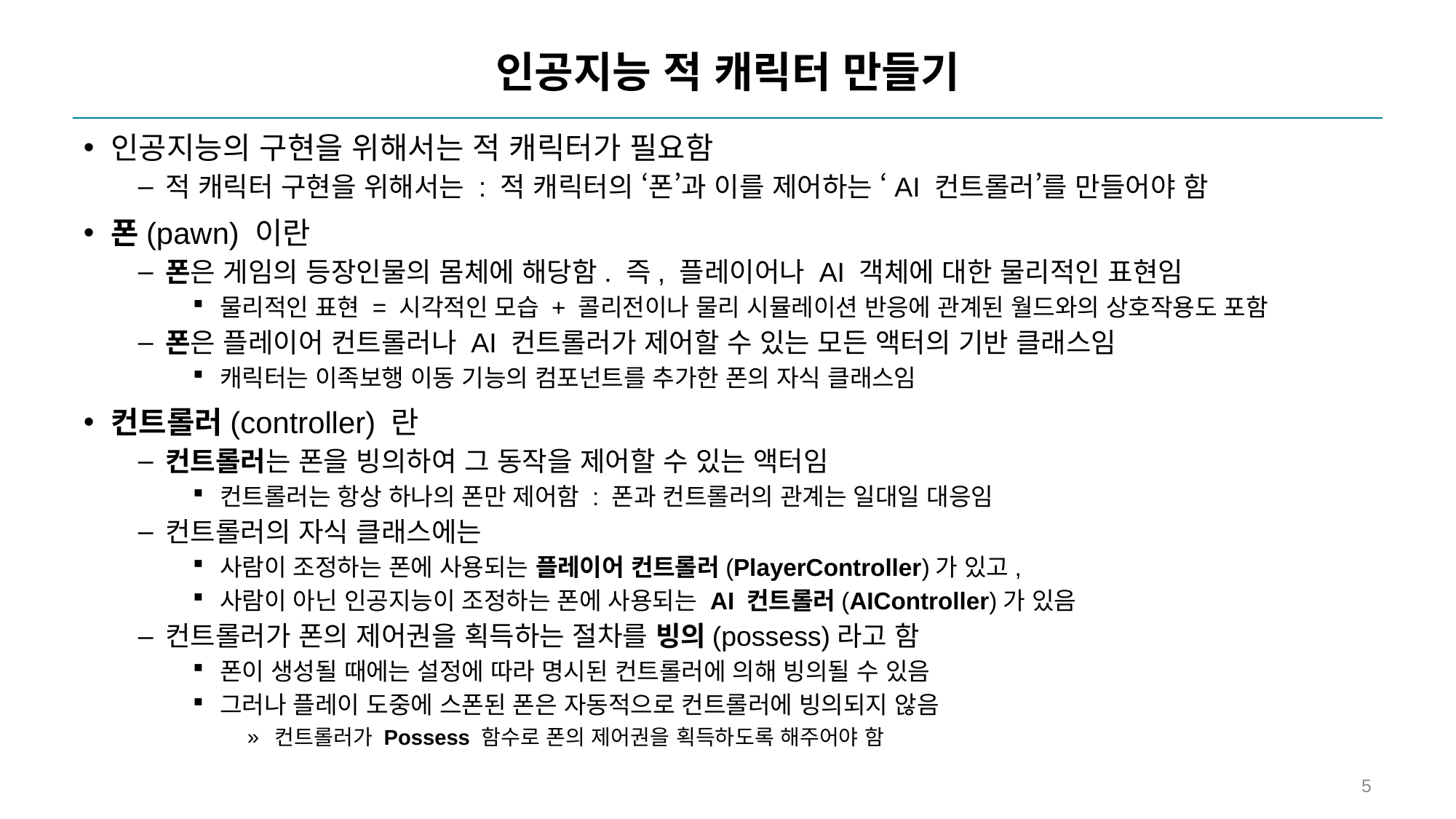

# 인공지능 적 캐릭터 만들기
인공지능의 구현을 위해서는 적 캐릭터가 필요함
적 캐릭터 구현을 위해서는 : 적 캐릭터의 ‘폰’과 이를 제어하는 ‘AI 컨트롤러’를 만들어야 함
폰(pawn) 이란
폰은 게임의 등장인물의 몸체에 해당함. 즉, 플레이어나 AI 객체에 대한 물리적인 표현임
물리적인 표현 = 시각적인 모습 + 콜리전이나 물리 시뮬레이션 반응에 관계된 월드와의 상호작용도 포함
폰은 플레이어 컨트롤러나 AI 컨트롤러가 제어할 수 있는 모든 액터의 기반 클래스임
캐릭터는 이족보행 이동 기능의 컴포넌트를 추가한 폰의 자식 클래스임
컨트롤러(controller) 란
컨트롤러는 폰을 빙의하여 그 동작을 제어할 수 있는 액터임
컨트롤러는 항상 하나의 폰만 제어함 : 폰과 컨트롤러의 관계는 일대일 대응임
컨트롤러의 자식 클래스에는
사람이 조정하는 폰에 사용되는 플레이어 컨트롤러(PlayerController)가 있고,
사람이 아닌 인공지능이 조정하는 폰에 사용되는 AI 컨트롤러(AIController)가 있음
컨트롤러가 폰의 제어권을 획득하는 절차를 빙의(possess)라고 함
폰이 생성될 때에는 설정에 따라 명시된 컨트롤러에 의해 빙의될 수 있음
그러나 플레이 도중에 스폰된 폰은 자동적으로 컨트롤러에 빙의되지 않음
컨트롤러가 Possess 함수로 폰의 제어권을 획득하도록 해주어야 함
5